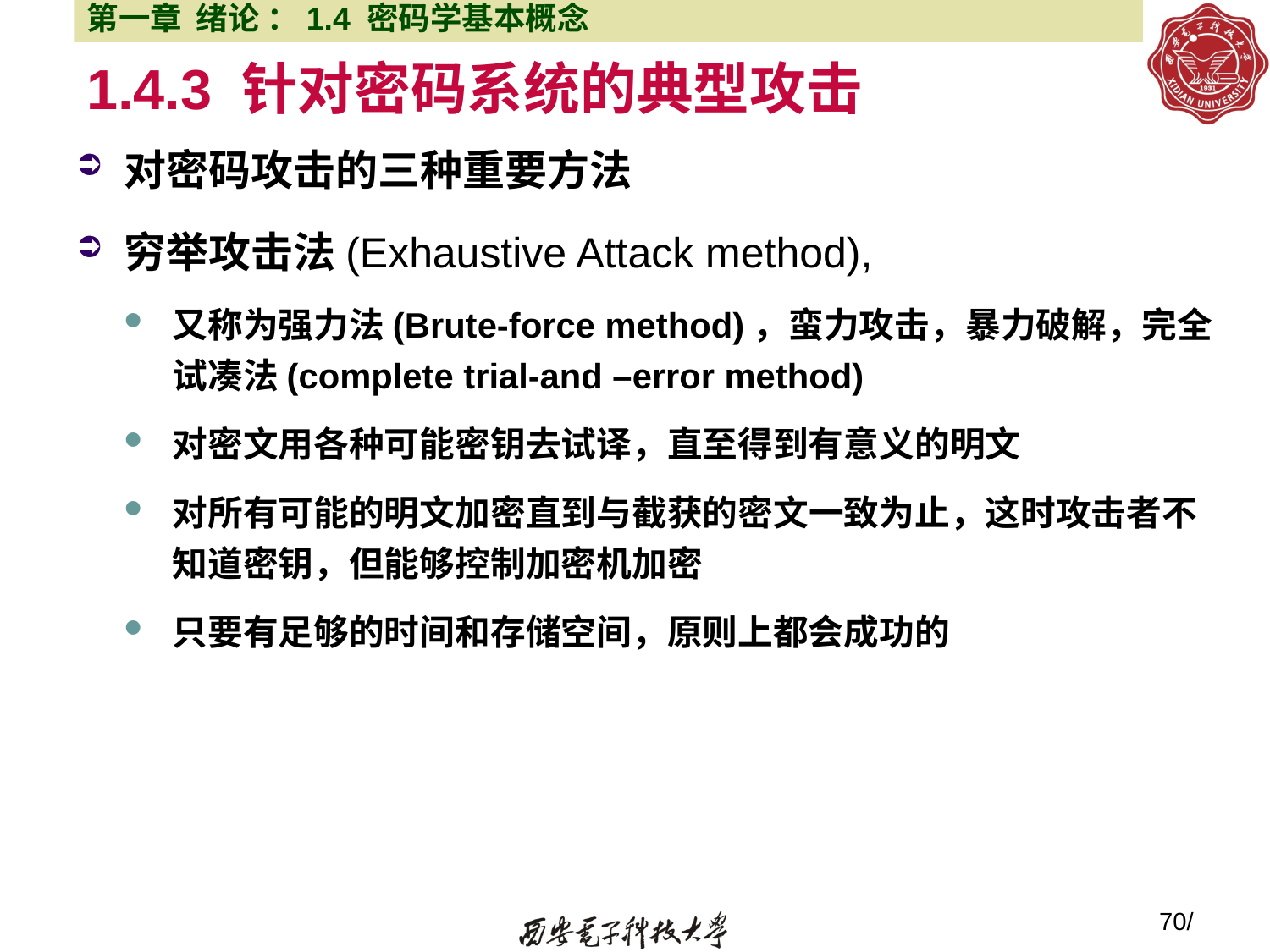

第一章  绪论 ：1.4 密码学基本概念
# 1.4.3 针对密码系统的典型攻击
对密码攻击的三种重要方法
穷举攻击法(Exhaustive Attack method),
又称为强力法(Brute-force method)，蛮力攻击，暴力破解，完全试凑法(complete trial-and –error method)
对密文用各种可能密钥去试译，直至得到有意义的明文
对所有可能的明文加密直到与截获的密文一致为止，这时攻击者不知道密钥，但能够控制加密机加密
只要有足够的时间和存储空间，原则上都会成功的
70/